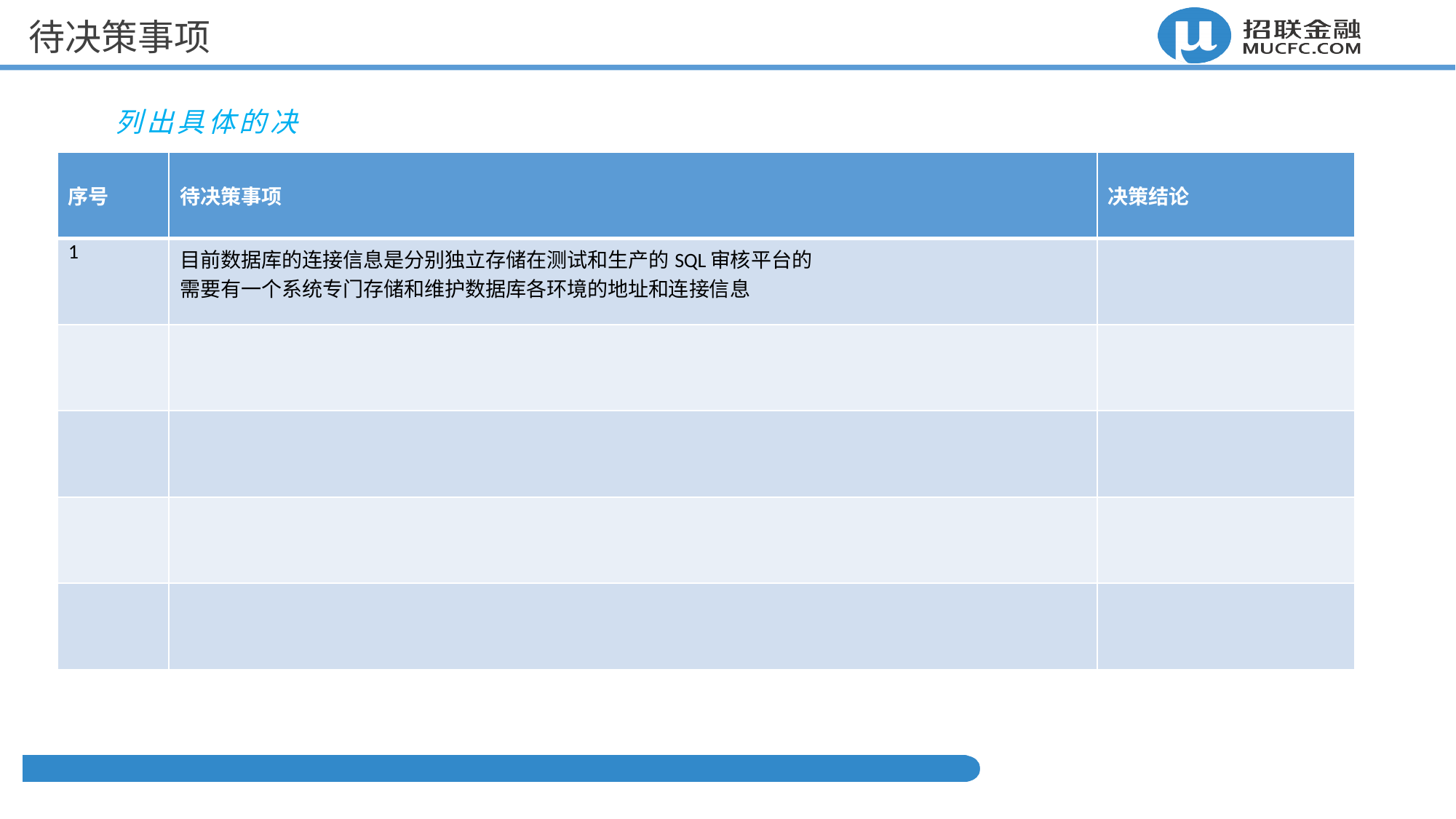

# 待决策事项
列出具体的决策点
| 序号 | 待决策事项 | 决策结论 |
| --- | --- | --- |
| 1 | 目前数据库的连接信息是分别独立存储在测试和生产的SQL审核平台的 需要有一个系统专门存储和维护数据库各环境的地址和连接信息 |  |
|  |  |  |
|  |  |  |
|  |  |  |
|  |  |  |